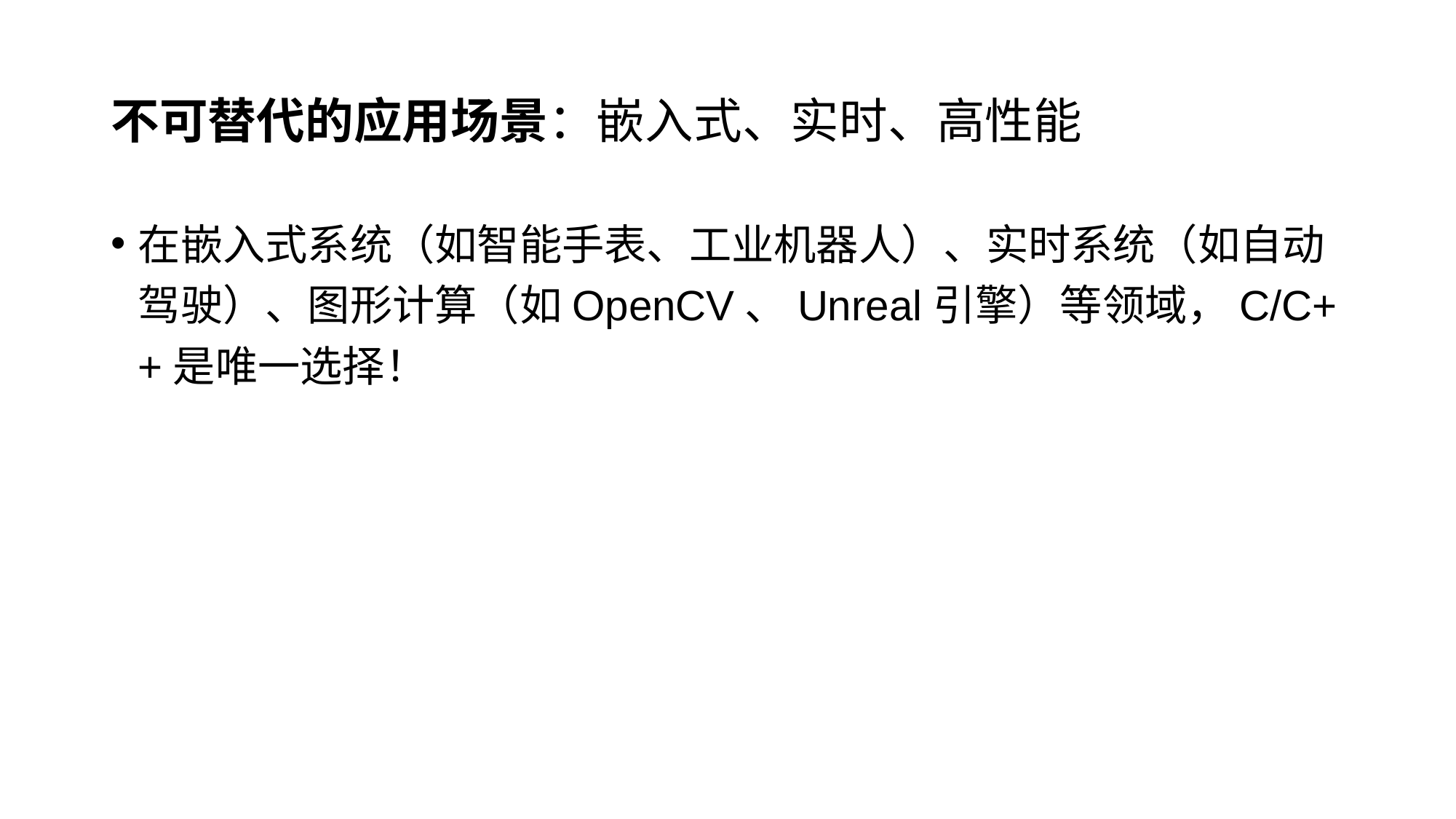

# 不可替代的应用场景：嵌入式、实时、高性能
在嵌入式系统（如智能手表、工业机器人）、实时系统（如自动驾驶）、图形计算（如OpenCV、Unreal引擎）等领域，C/C++是唯一选择！